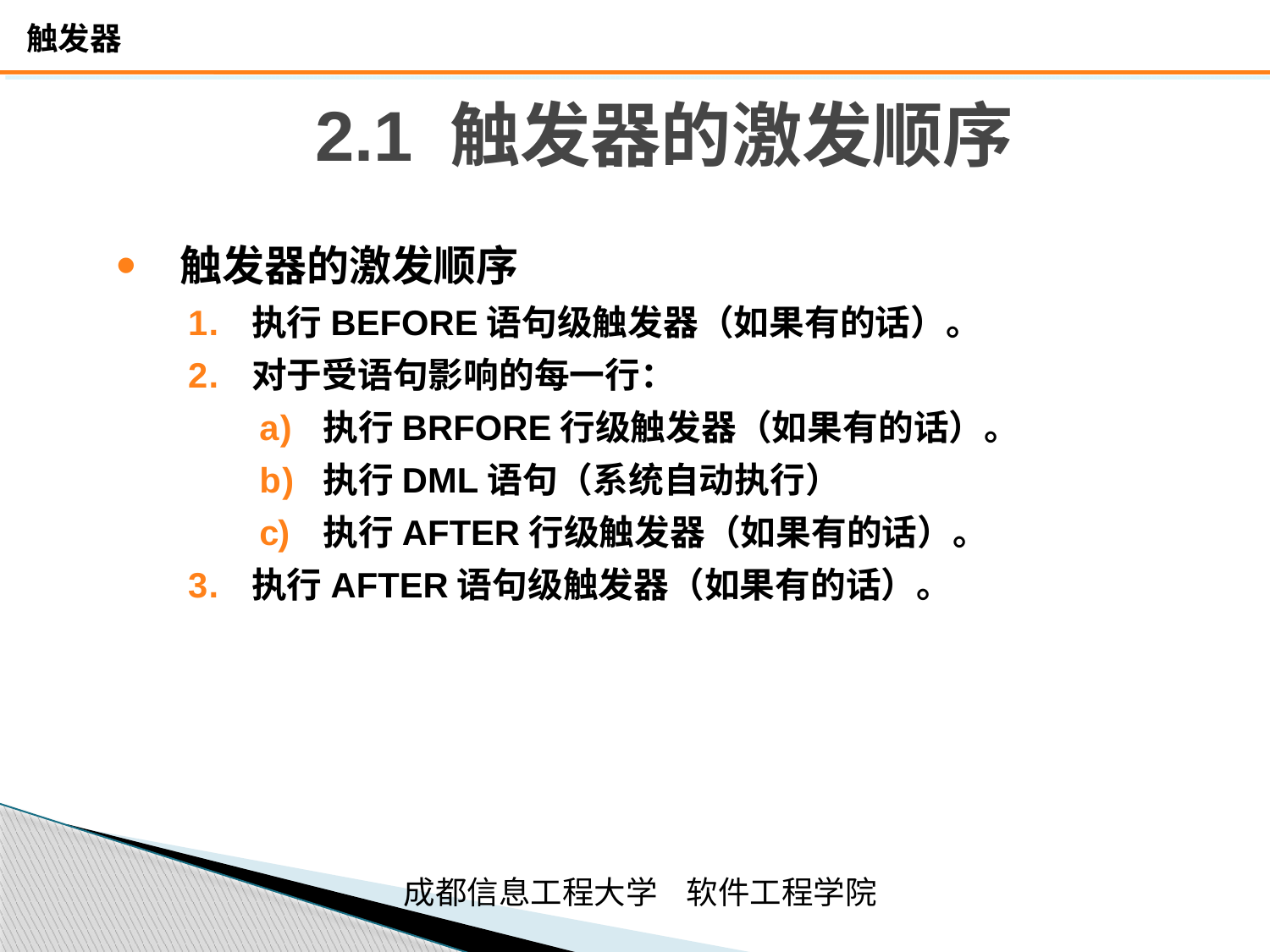

# 2.1 触发器的激发顺序
触发器的激发顺序
执行BEFORE语句级触发器（如果有的话）。
对于受语句影响的每一行：
执行BRFORE行级触发器（如果有的话）。
执行DML语句（系统自动执行）
执行AFTER行级触发器（如果有的话）。
执行AFTER语句级触发器（如果有的话）。